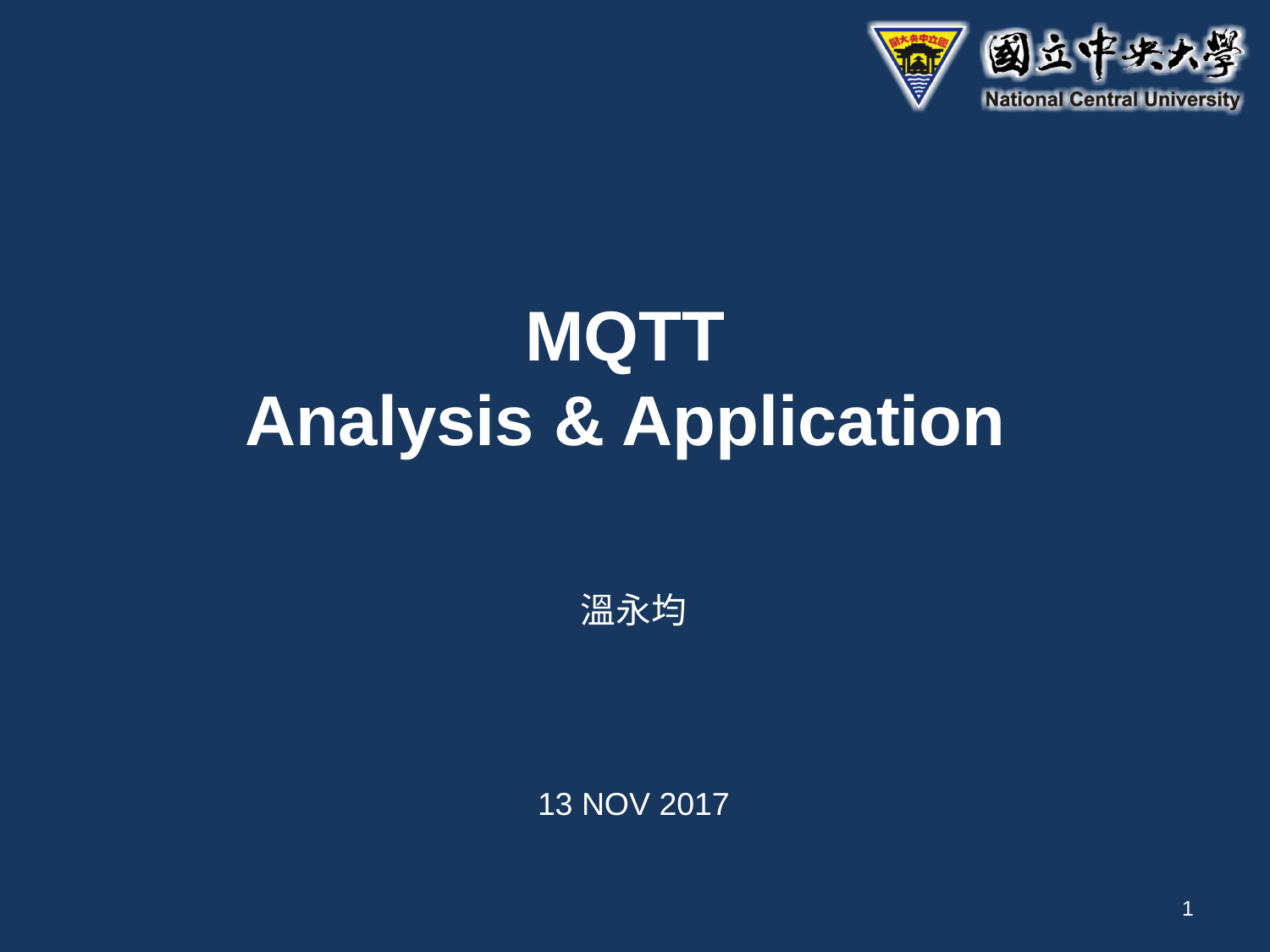

# MQTT Analysis & Application
溫永均
13 NOV 2017

1